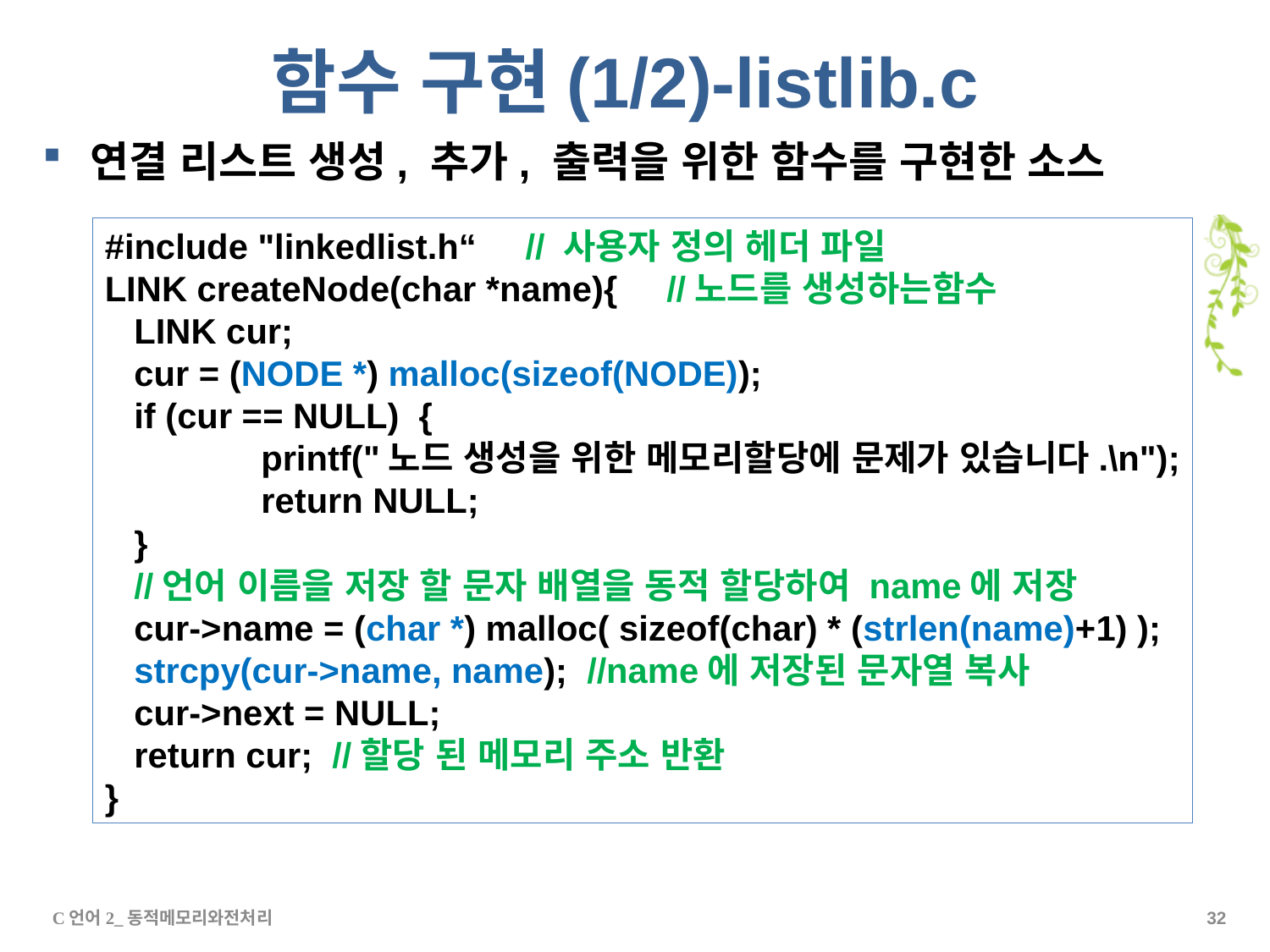

# 함수 구현(1/2)-listlib.c
연결 리스트 생성, 추가, 출력을 위한 함수를 구현한 소스
#include "linkedlist.h“     // 사용자 정의 헤더 파일
LINK createNode(char *name){     //노드를 생성하는함수
   LINK cur;
   cur = (NODE *) malloc(sizeof(NODE));
   if (cur == NULL)  {
	   printf("노드 생성을 위한 메모리할당에 문제가 있습니다.\n");
	   return NULL;
   }
   //언어 이름을 저장 할 문자 배열을 동적 할당하여 name에 저장
   cur->name = (char *) malloc( sizeof(char) * (strlen(name)+1) );
   strcpy(cur->name, name);  //name에 저장된 문자열 복사
   cur->next = NULL;
   return cur;  //할당 된 메모리 주소 반환
}
C언어2_동적메모리와전처리
32